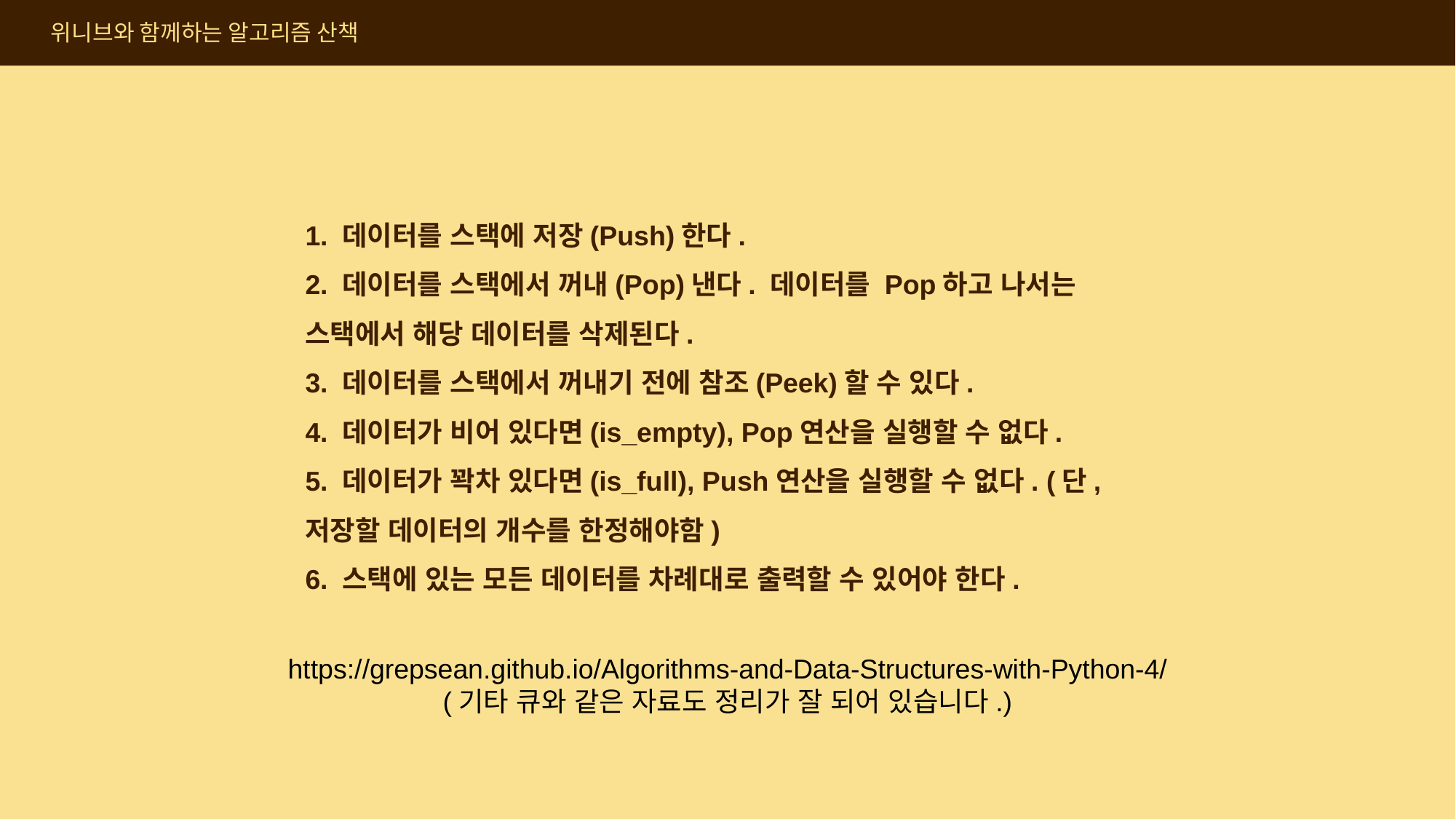

위니브와 함께하는 알고리즘 산책
1. 데이터를 스택에 저장(Push)한다.
2. 데이터를 스택에서 꺼내(Pop)낸다. 데이터를 Pop하고 나서는 스택에서 해당 데이터를 삭제된다.
3. 데이터를 스택에서 꺼내기 전에 참조(Peek)할 수 있다.
4. 데이터가 비어 있다면(is_empty), Pop연산을 실행할 수 없다.
5. 데이터가 꽉차 있다면(is_full), Push연산을 실행할 수 없다. (단, 저장할 데이터의 개수를 한정해야함)
6. 스택에 있는 모든 데이터를 차례대로 출력할 수 있어야 한다.
https://grepsean.github.io/Algorithms-and-Data-Structures-with-Python-4/
(기타 큐와 같은 자료도 정리가 잘 되어 있습니다.)